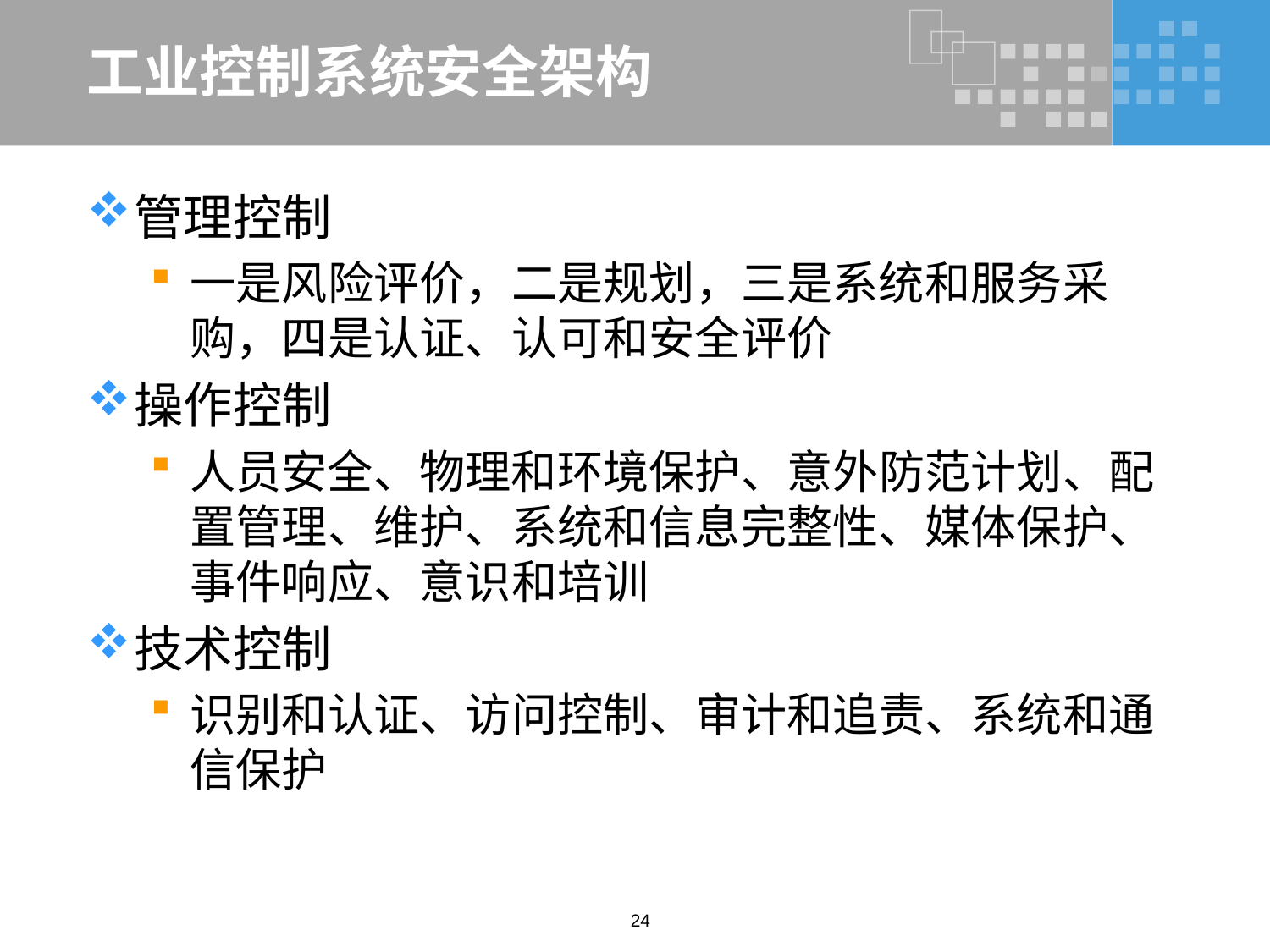

# 工业控制系统安全架构
管理控制
一是风险评价，二是规划，三是系统和服务采购，四是认证、认可和安全评价
操作控制
人员安全、物理和环境保护、意外防范计划、配置管理、维护、系统和信息完整性、媒体保护、事件响应、意识和培训
技术控制
识别和认证、访问控制、审计和追责、系统和通信保护
24